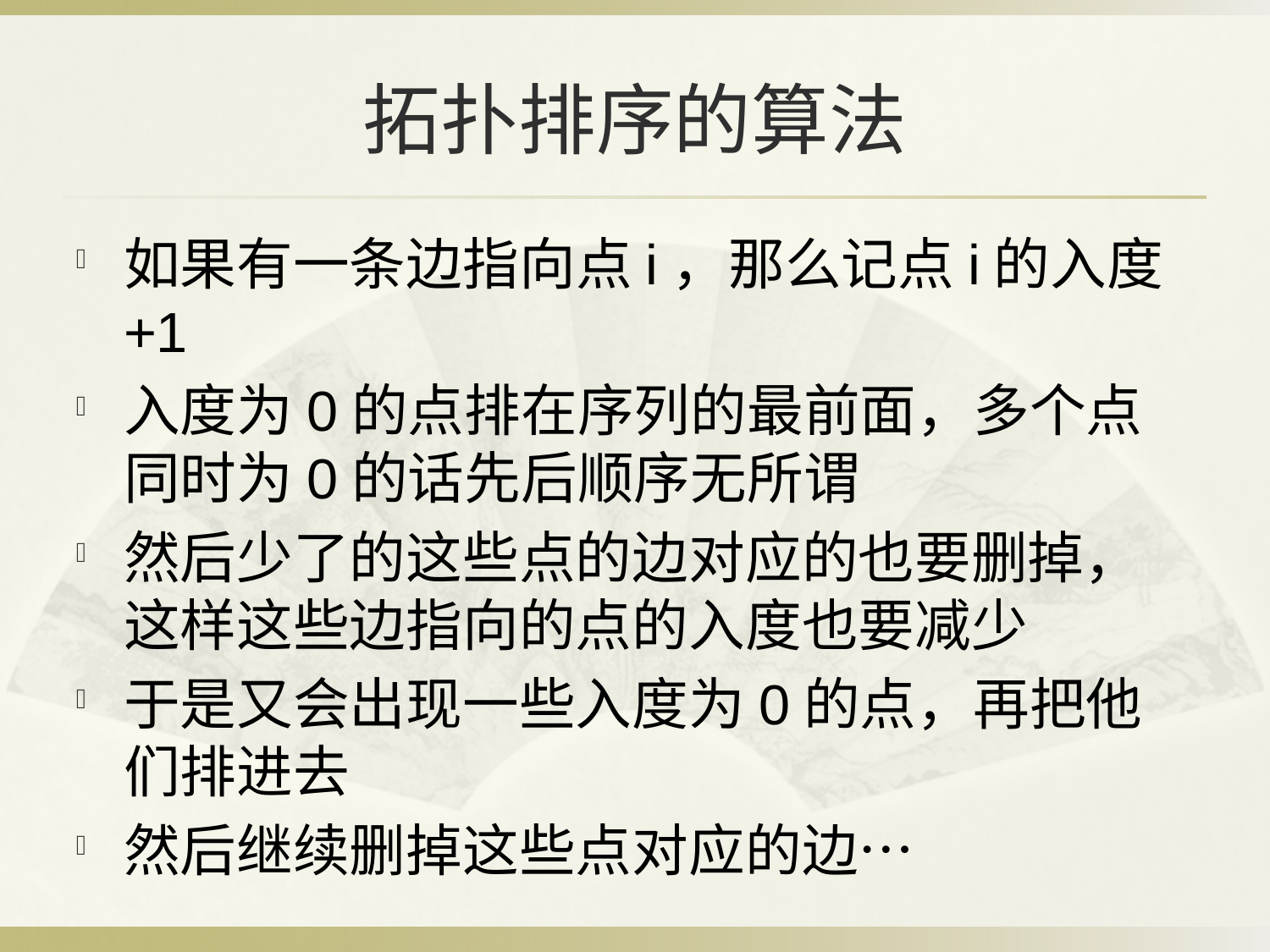

# 拓扑排序的算法
如果有一条边指向点i，那么记点i的入度+1
入度为0的点排在序列的最前面，多个点同时为0的话先后顺序无所谓
然后少了的这些点的边对应的也要删掉，这样这些边指向的点的入度也要减少
于是又会出现一些入度为0的点，再把他们排进去
然后继续删掉这些点对应的边…